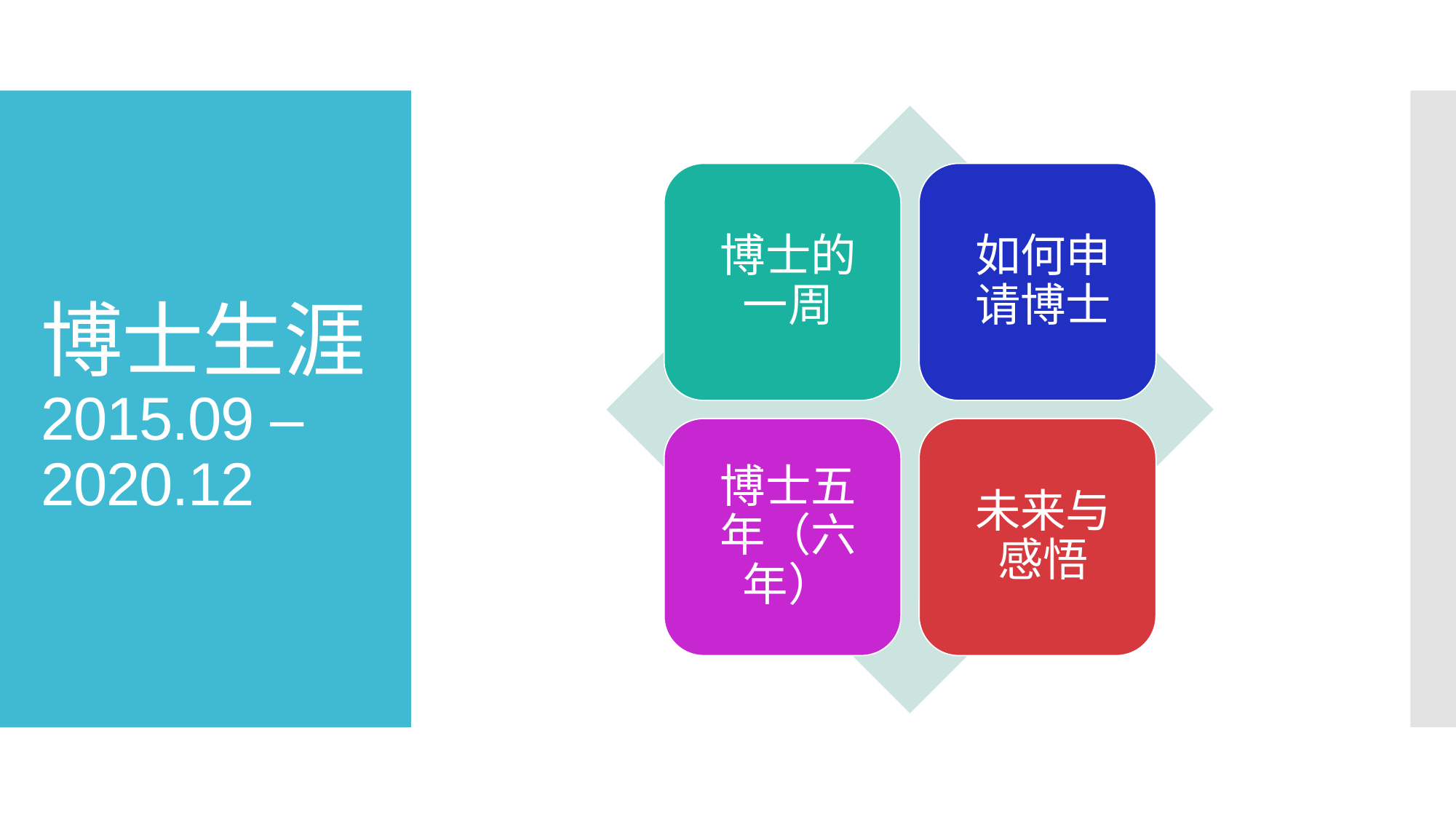

博士的一周
如何申请博士
博士五年（六年）
未来与感悟
# 博士生涯 2015.09 – 2020.12